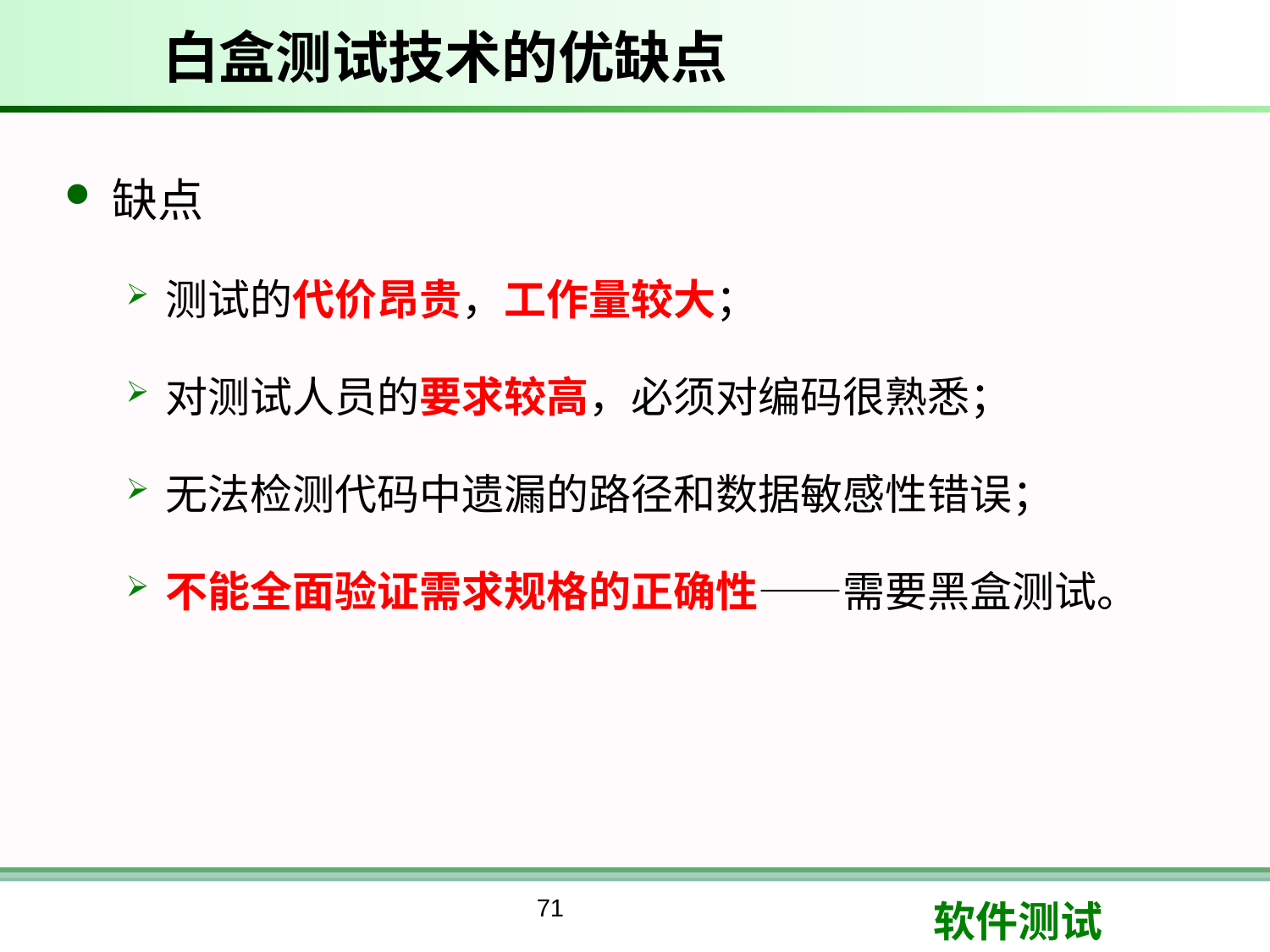

# 白盒测试技术的优缺点
缺点
测试的代价昂贵，工作量较大；
对测试人员的要求较高，必须对编码很熟悉；
无法检测代码中遗漏的路径和数据敏感性错误；
不能全面验证需求规格的正确性——需要黑盒测试。

71